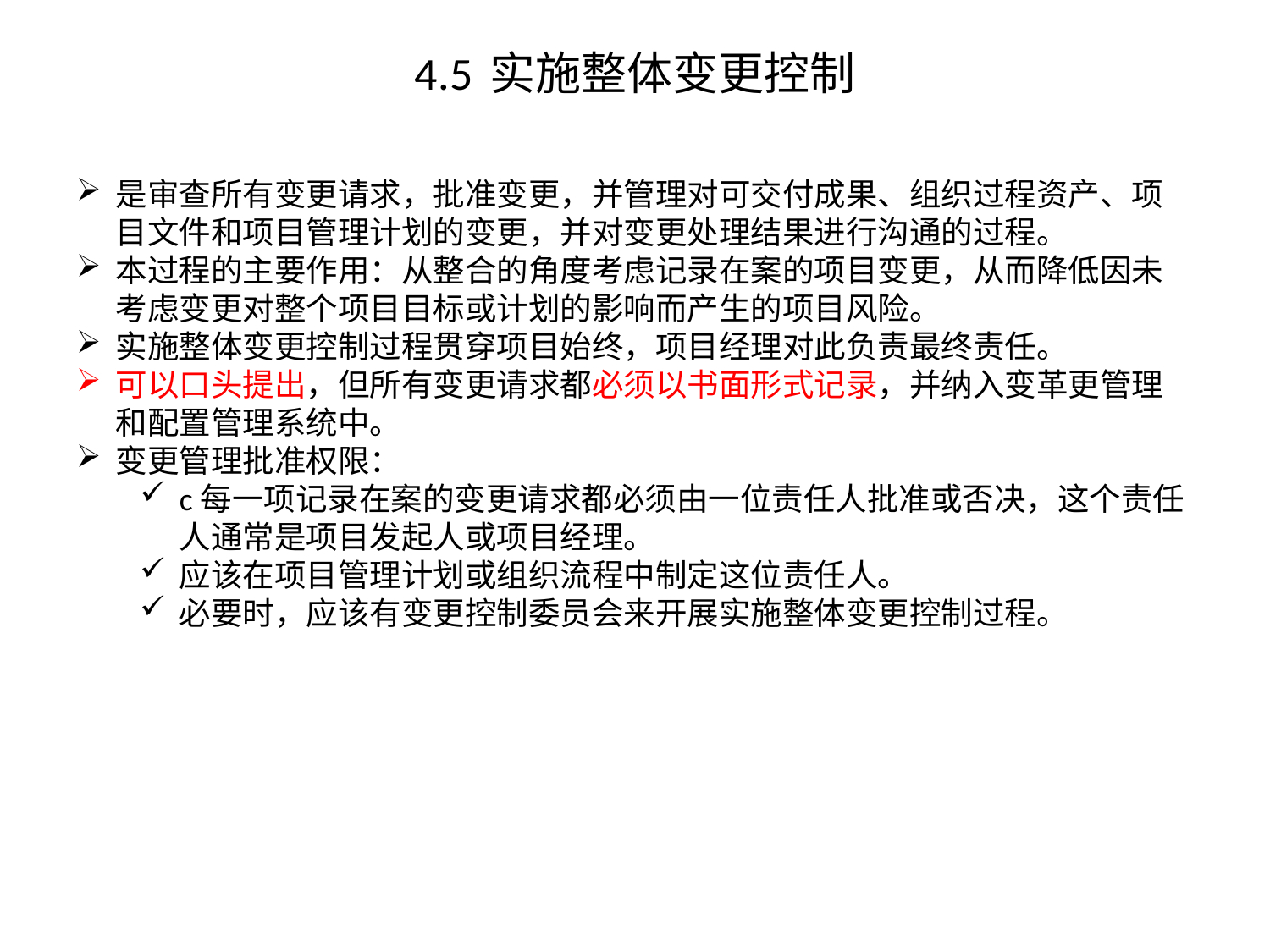

# 4.5 实施整体变更控制
是审查所有变更请求，批准变更，并管理对可交付成果、组织过程资产、项目文件和项目管理计划的变更，并对变更处理结果进行沟通的过程。
本过程的主要作用：从整合的角度考虑记录在案的项目变更，从而降低因未考虑变更对整个项目目标或计划的影响而产生的项目风险。
实施整体变更控制过程贯穿项目始终，项目经理对此负责最终责任。
可以口头提出，但所有变更请求都必须以书面形式记录，并纳入变革更管理和配置管理系统中。
变更管理批准权限：
c每一项记录在案的变更请求都必须由一位责任人批准或否决，这个责任人通常是项目发起人或项目经理。
应该在项目管理计划或组织流程中制定这位责任人。
必要时，应该有变更控制委员会来开展实施整体变更控制过程。